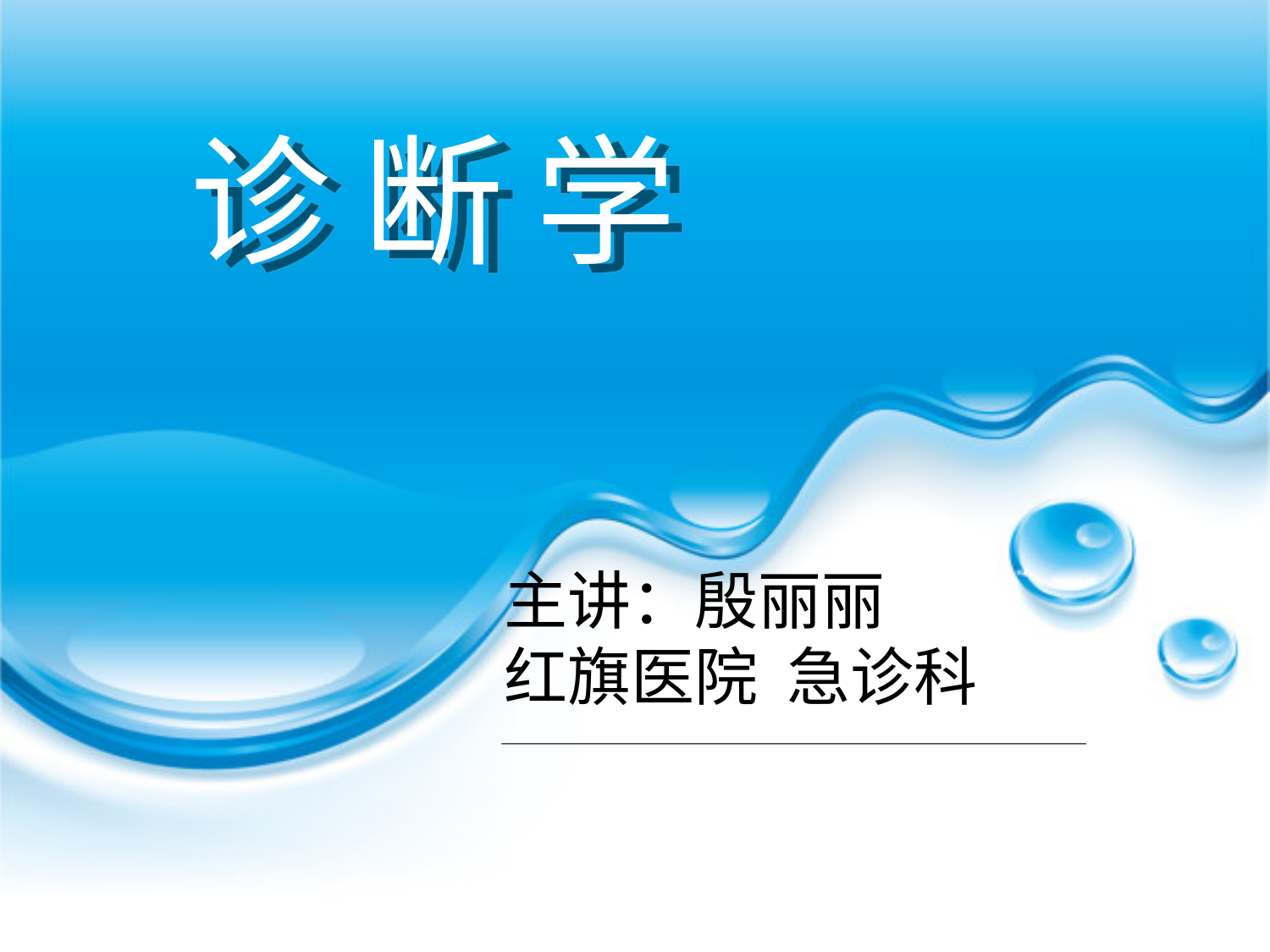

诊 断 学
# 主讲：殷丽丽 红旗医院  急诊科